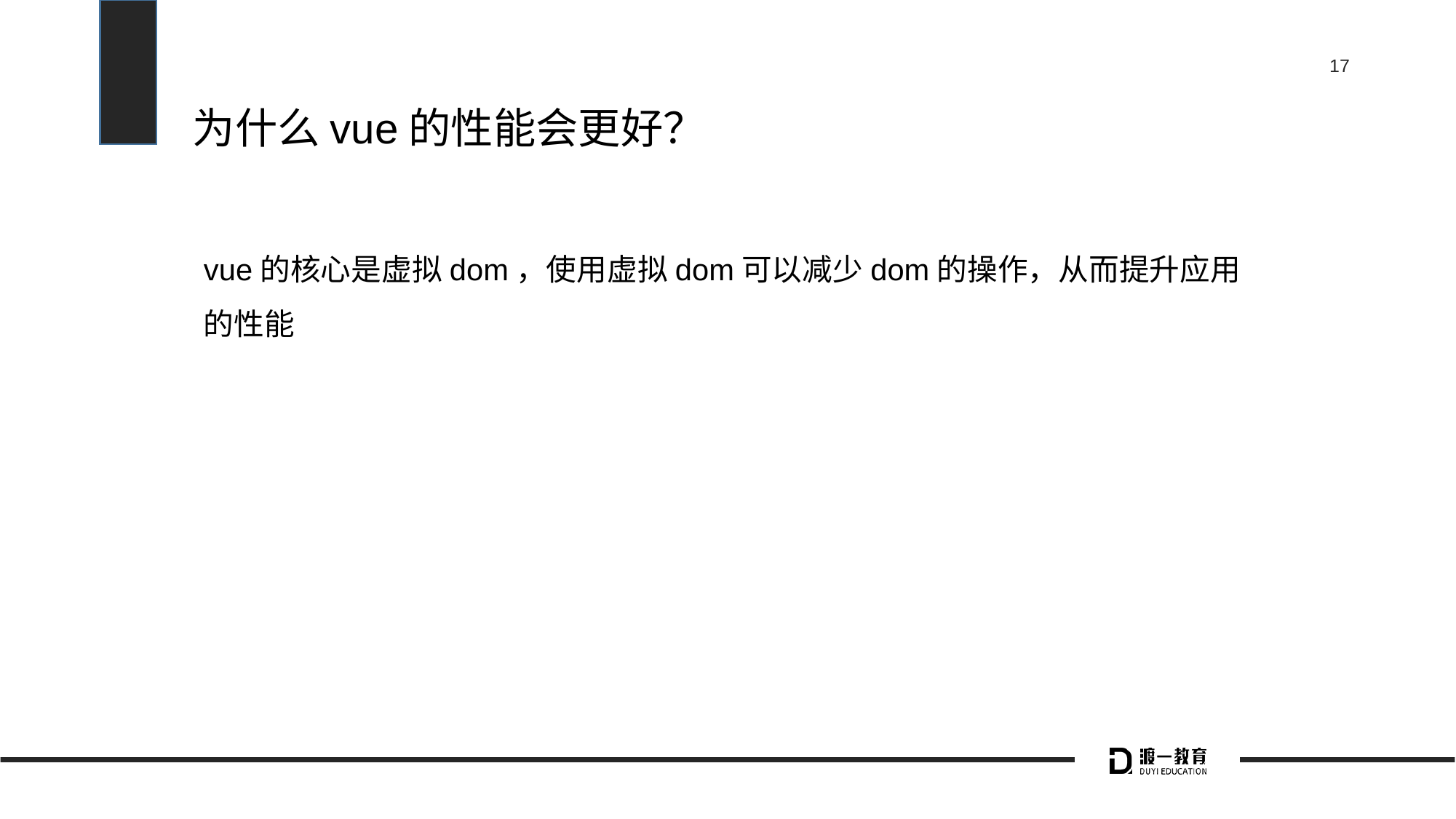

# 为什么vue的性能会更好？
vue的核心是虚拟dom，使用虚拟dom可以减少dom的操作，从而提升应用的性能